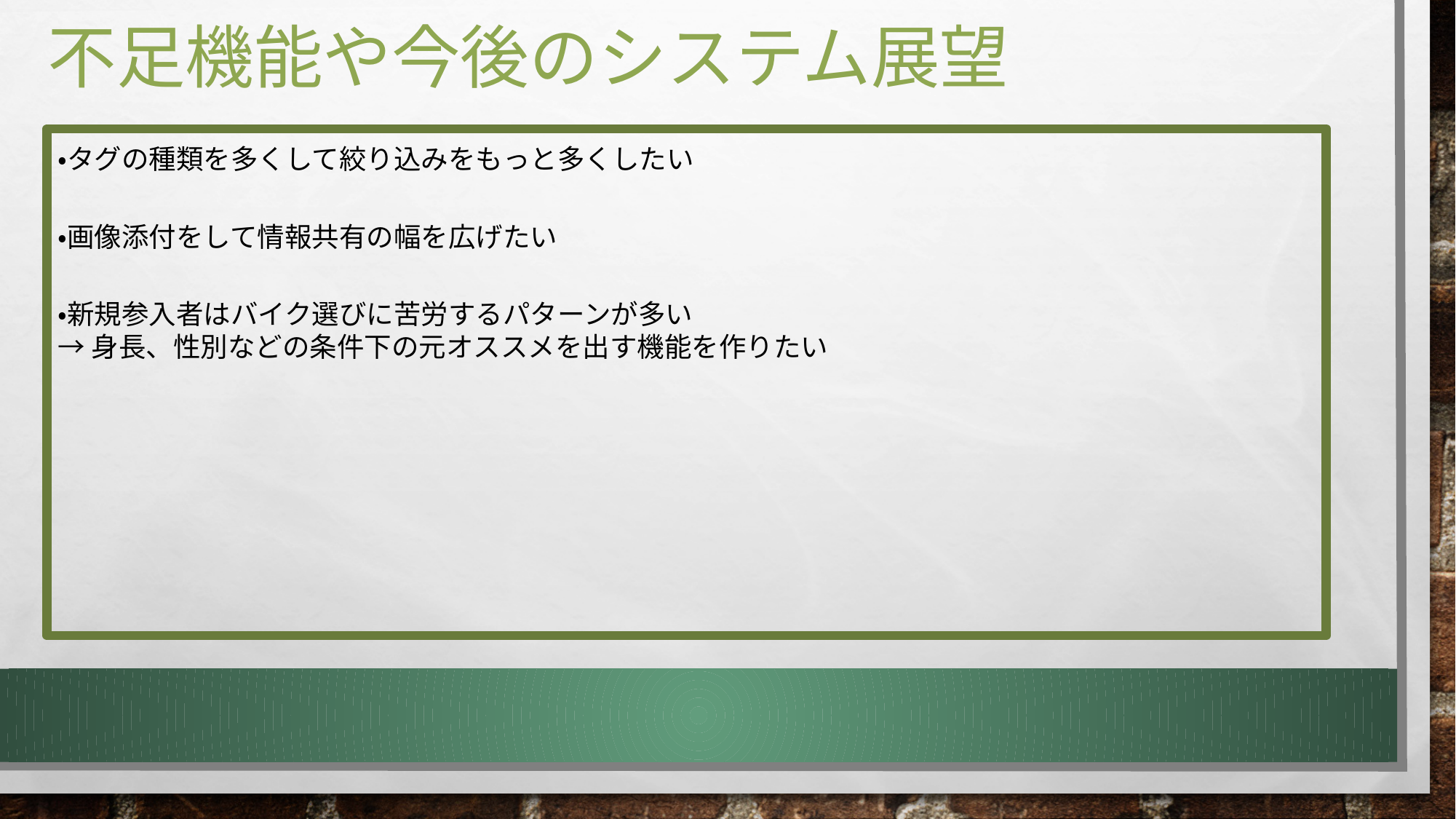

# 不足機能や今後のシステム展望

・タグの種類を多くして絞り込みをもっと多くしたい
・画像添付をして情報共有の幅を広げたい
・新規参入者はバイク選びに苦労するパターンが多い
→身長、性別などの条件下の元オススメを出す機能を作りたい